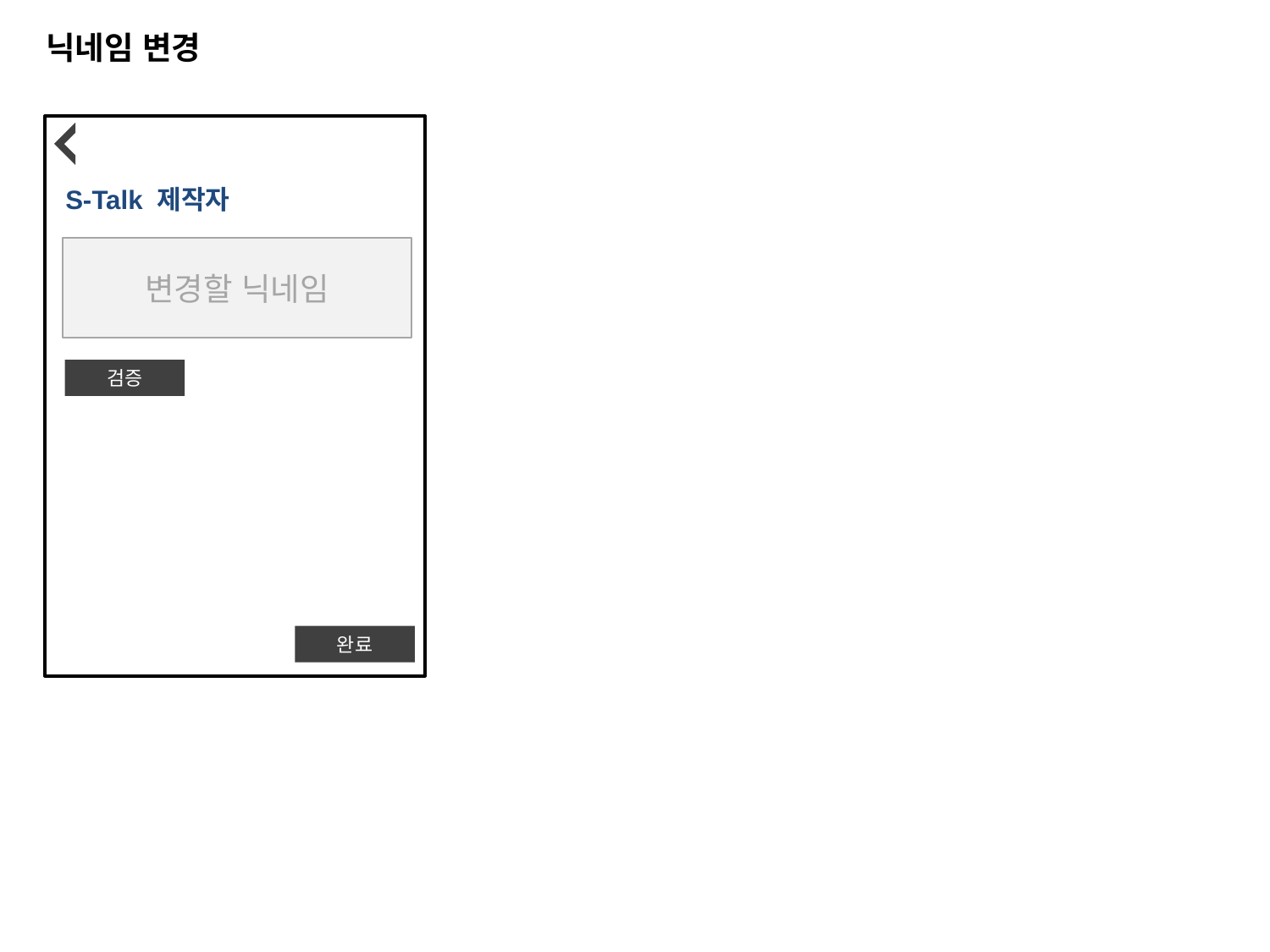

닉네임 변경

S-Talk 제작자
변경할 닉네임
검증
완료